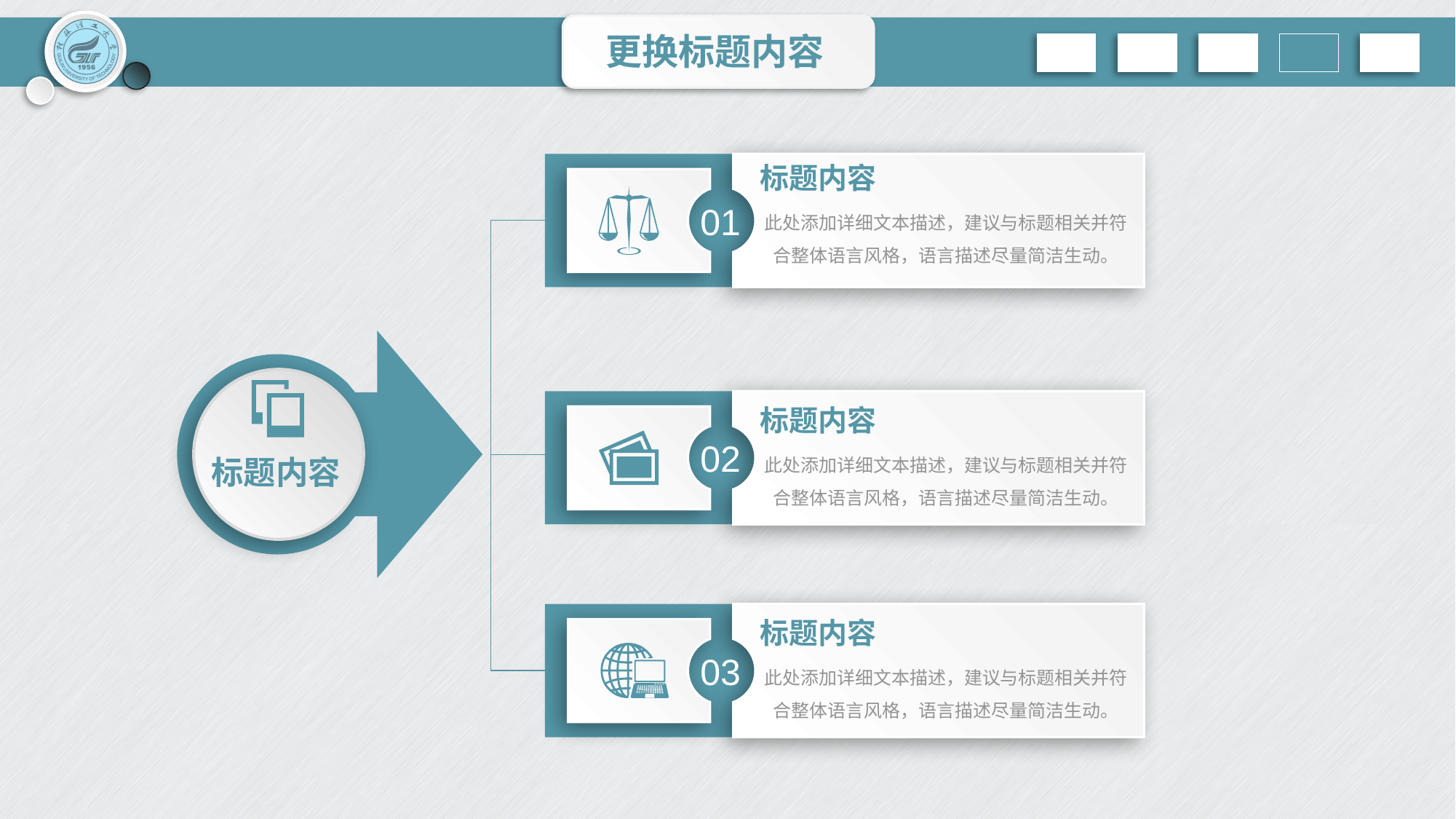

更换标题内容

标题内容
此处添加详细文本描述，建议与标题相关并符合整体语言风格，语言描述尽量简洁生动。

01

标题内容

标题内容
此处添加详细文本描述，建议与标题相关并符合整体语言风格，语言描述尽量简洁生动。

02

标题内容
此处添加详细文本描述，建议与标题相关并符合整体语言风格，语言描述尽量简洁生动。

03